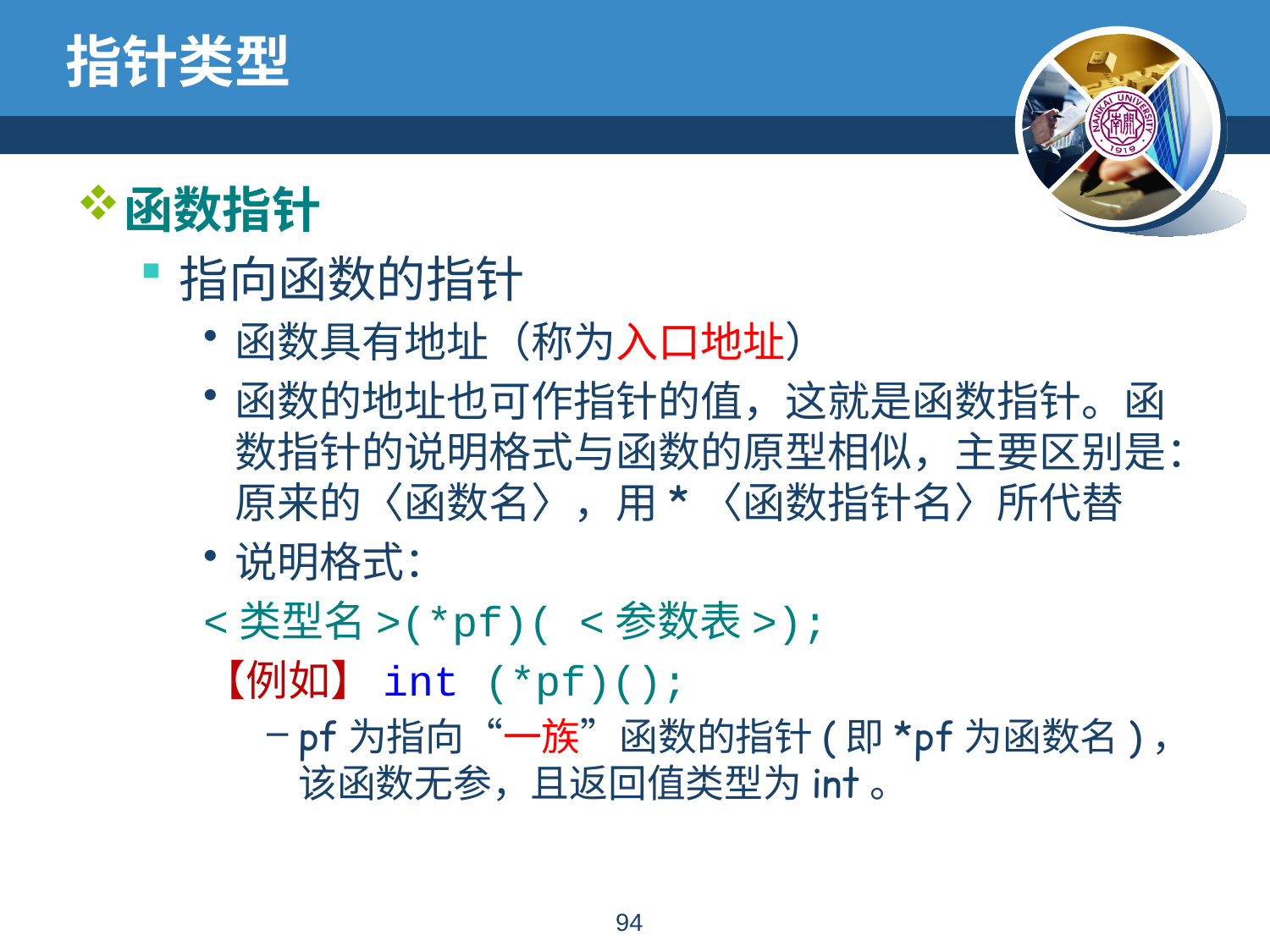

# 指针类型
函数指针
指向函数的指针
函数具有地址（称为入口地址）
函数的地址也可作指针的值，这就是函数指针。函数指针的说明格式与函数的原型相似，主要区别是：原来的〈函数名〉，用*〈函数指针名〉所代替
说明格式：
<类型名>(*pf)( <参数表>);
【例如】int (*pf)();
pf为指向“一族”函数的指针(即*pf为函数名)，该函数无参，且返回值类型为int。

94